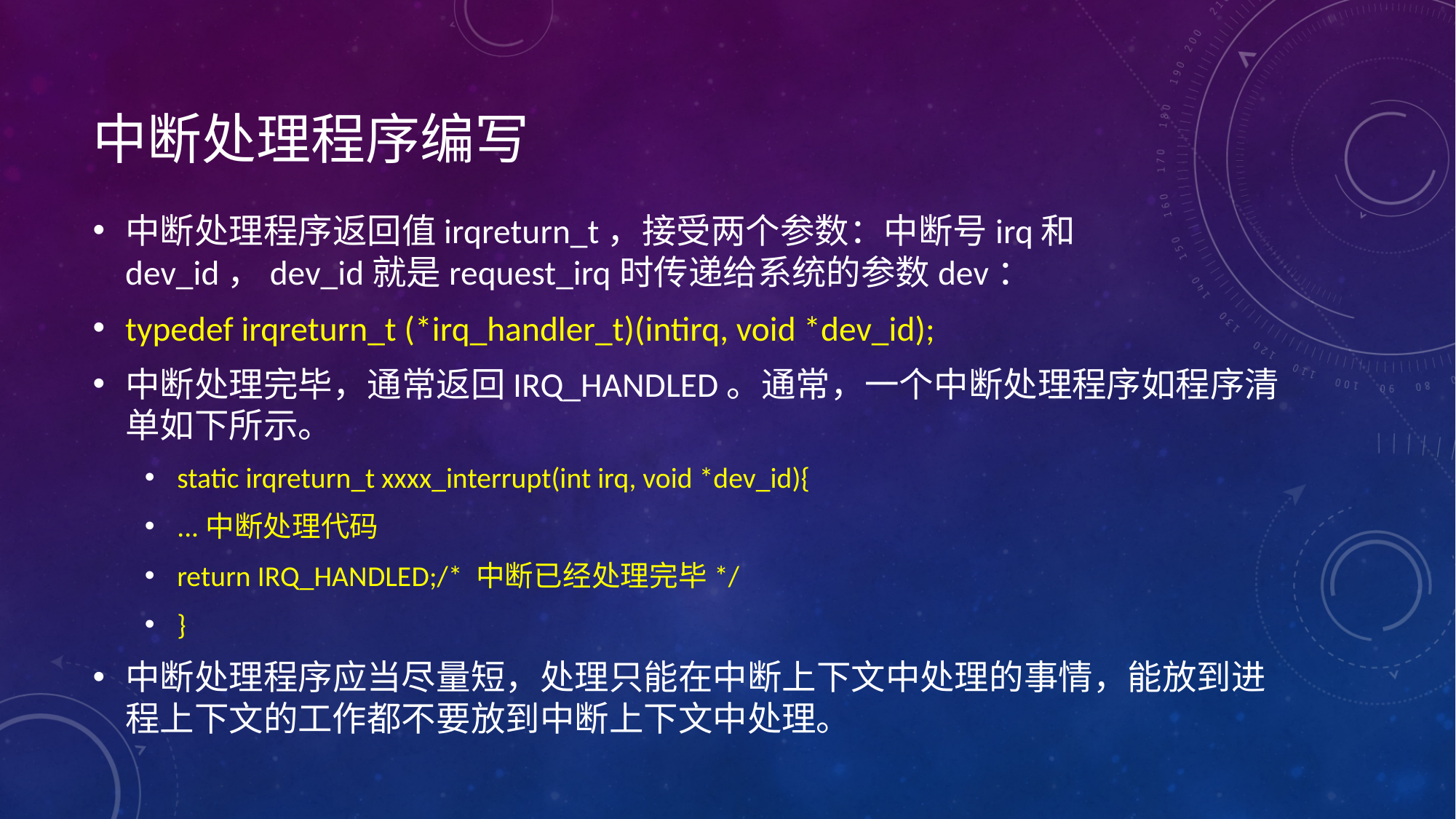

# 中断处理程序编写
中断处理程序返回值irqreturn_t，接受两个参数：中断号irq和dev_id，dev_id就是request_irq时传递给系统的参数dev：
typedef irqreturn_t (*irq_handler_t)(intirq, void *dev_id);
中断处理完毕，通常返回IRQ_HANDLED。通常，一个中断处理程序如程序清单如下所示。
static irqreturn_t xxxx_interrupt(int irq, void *dev_id){
...中断处理代码
return IRQ_HANDLED;/* 中断已经处理完毕*/
}
中断处理程序应当尽量短，处理只能在中断上下文中处理的事情，能放到进程上下文的工作都不要放到中断上下文中处理。